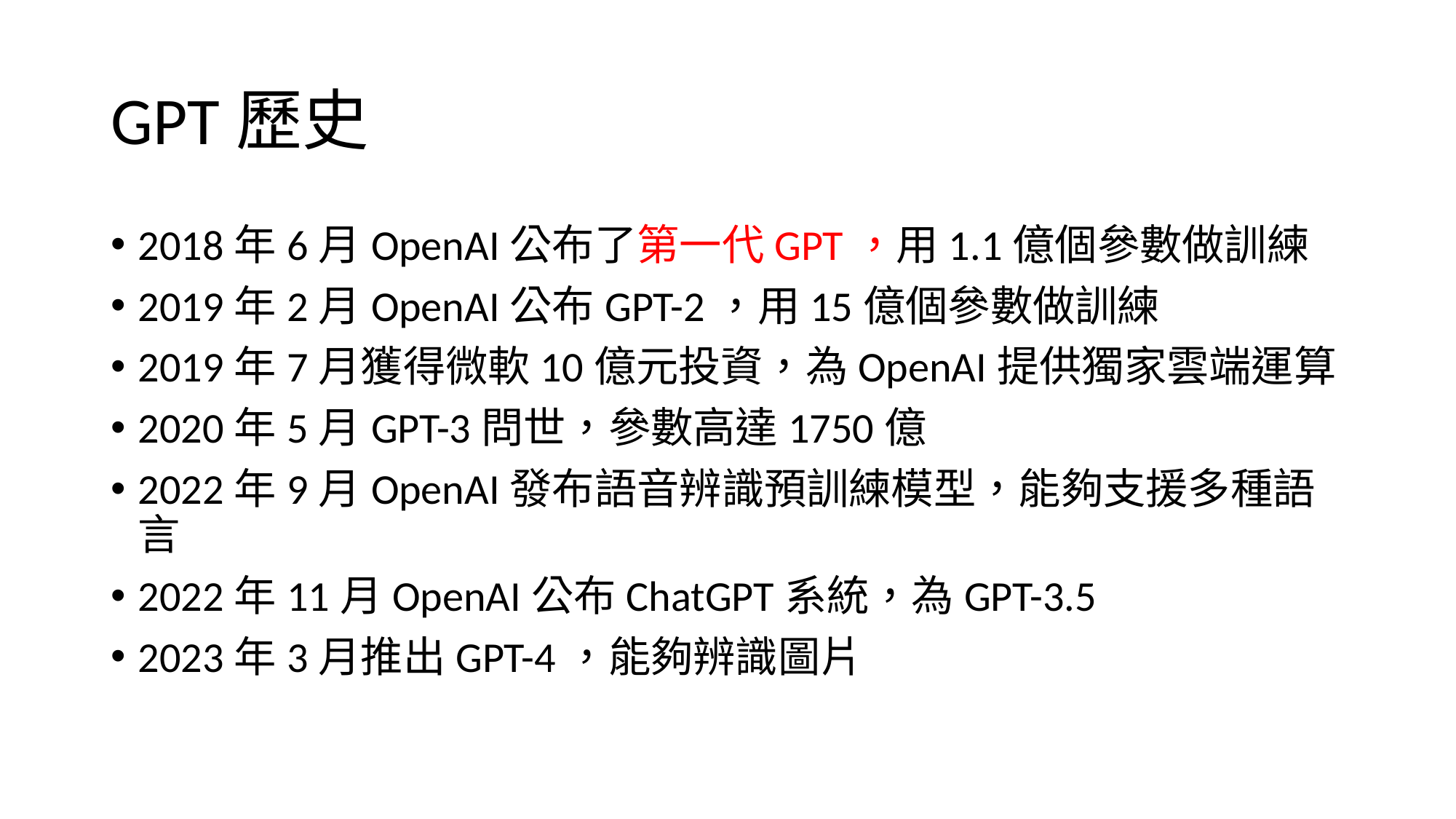

# GPT歷史
2018年6月OpenAI公布了第一代GPT，用1.1億個參數做訓練
2019年2月OpenAI公布GPT-2，用15億個參數做訓練
2019年7月獲得微軟10億元投資，為OpenAI提供獨家雲端運算
2020年5月GPT-3問世，參數高達1750億
2022年9月OpenAI發布語音辨識預訓練模型，能夠支援多種語言
2022年11月OpenAI公布ChatGPT系統，為GPT-3.5
2023年3月推出GPT-4，能夠辨識圖片